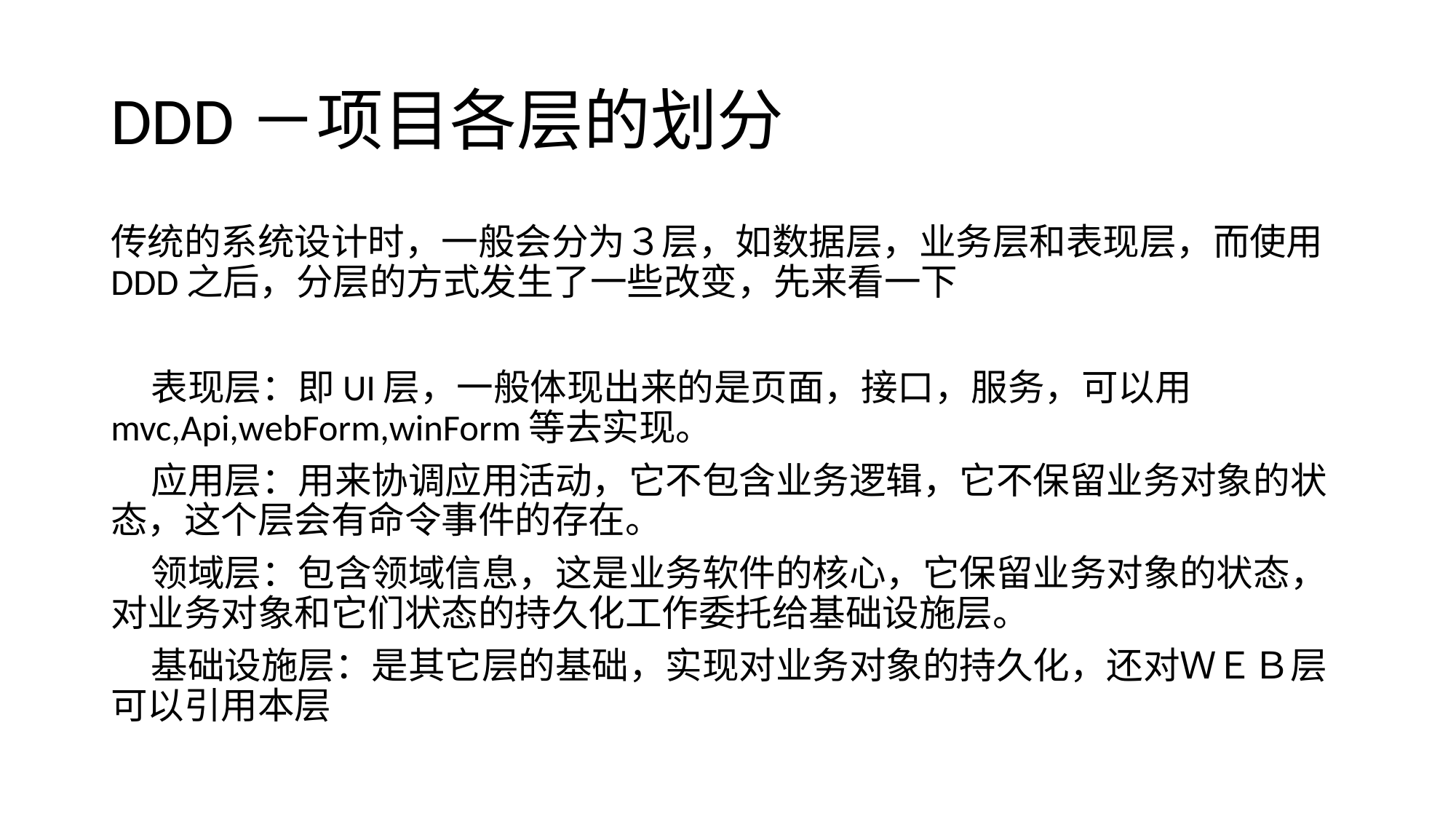

# DDD－项目各层的划分
传统的系统设计时，一般会分为３层，如数据层，业务层和表现层，而使用DDD之后，分层的方式发生了一些改变，先来看一下

    表现层：即UI层，一般体现出来的是页面，接口，服务，可以用 mvc,Api,webForm,winForm等去实现。
    应用层：用来协调应用活动，它不包含业务逻辑，它不保留业务对象的状态，这个层会有命令事件的存在。
    领域层：包含领域信息，这是业务软件的核心，它保留业务对象的状态，对业务对象和它们状态的持久化工作委托给基础设施层。
    基础设施层：是其它层的基础，实现对业务对象的持久化，还对ＷＥＢ层可以引用本层